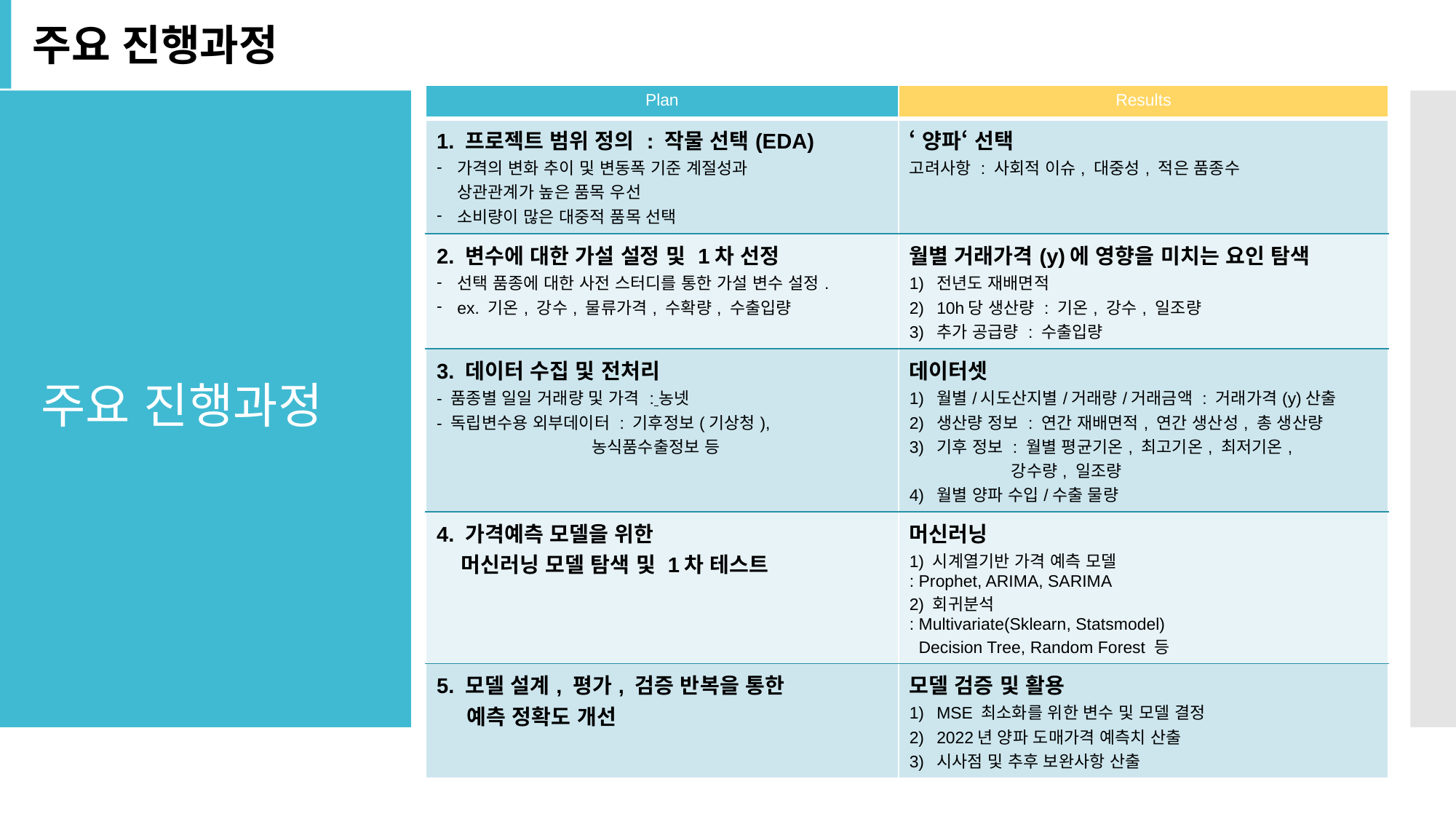

주요 진행과정
| Plan | Results |
| --- | --- |
| 1. 프로젝트 범위 정의 : 작물 선택(EDA) 가격의 변화 추이 및 변동폭 기준 계절성과 상관관계가 높은 품목 우선 소비량이 많은 대중적 품목 선택 | ‘양파‘ 선택 고려사항 : 사회적 이슈, 대중성, 적은 품종수 |
| 2. 변수에 대한 가설 설정 및 1차 선정 선택 품종에 대한 사전 스터디를 통한 가설 변수 설정. ex. 기온, 강수, 물류가격, 수확량, 수출입량 | 월별 거래가격(y)에 영향을 미치는 요인 탐색 전년도 재배면적 10h당 생산량 : 기온, 강수, 일조량 추가 공급량 : 수출입량 |
| 3. 데이터 수집 및 전처리 - 품종별 일일 거래량 및 가격 : 농넷 - 독립변수용 외부데이터 : 기후정보(기상청), 농식품수출정보 등 | 데이터셋 월별/시도산지별/거래량/거래금액 : 거래가격(y)산출 생산량 정보 : 연간 재배면적, 연간 생산성, 총 생산량 기후 정보 : 월별 평균기온, 최고기온, 최저기온, 강수량, 일조량 월별 양파 수입/수출 물량 |
| 4. 가격예측 모델을 위한 머신러닝 모델 탐색 및 1차 테스트 | 머신러닝 1) 시계열기반 가격 예측 모델 : Prophet, ARIMA, SARIMA 2) 회귀분석 : Multivariate(Sklearn, Statsmodel) Decision Tree, Random Forest 등 |
| 5. 모델 설계, 평가, 검증 반복을 통한 예측 정확도 개선 | 모델 검증 및 활용 MSE 최소화를 위한 변수 및 모델 결정 2022년 양파 도매가격 예측치 산출 시사점 및 추후 보완사항 산출 |
# 주요 진행과정